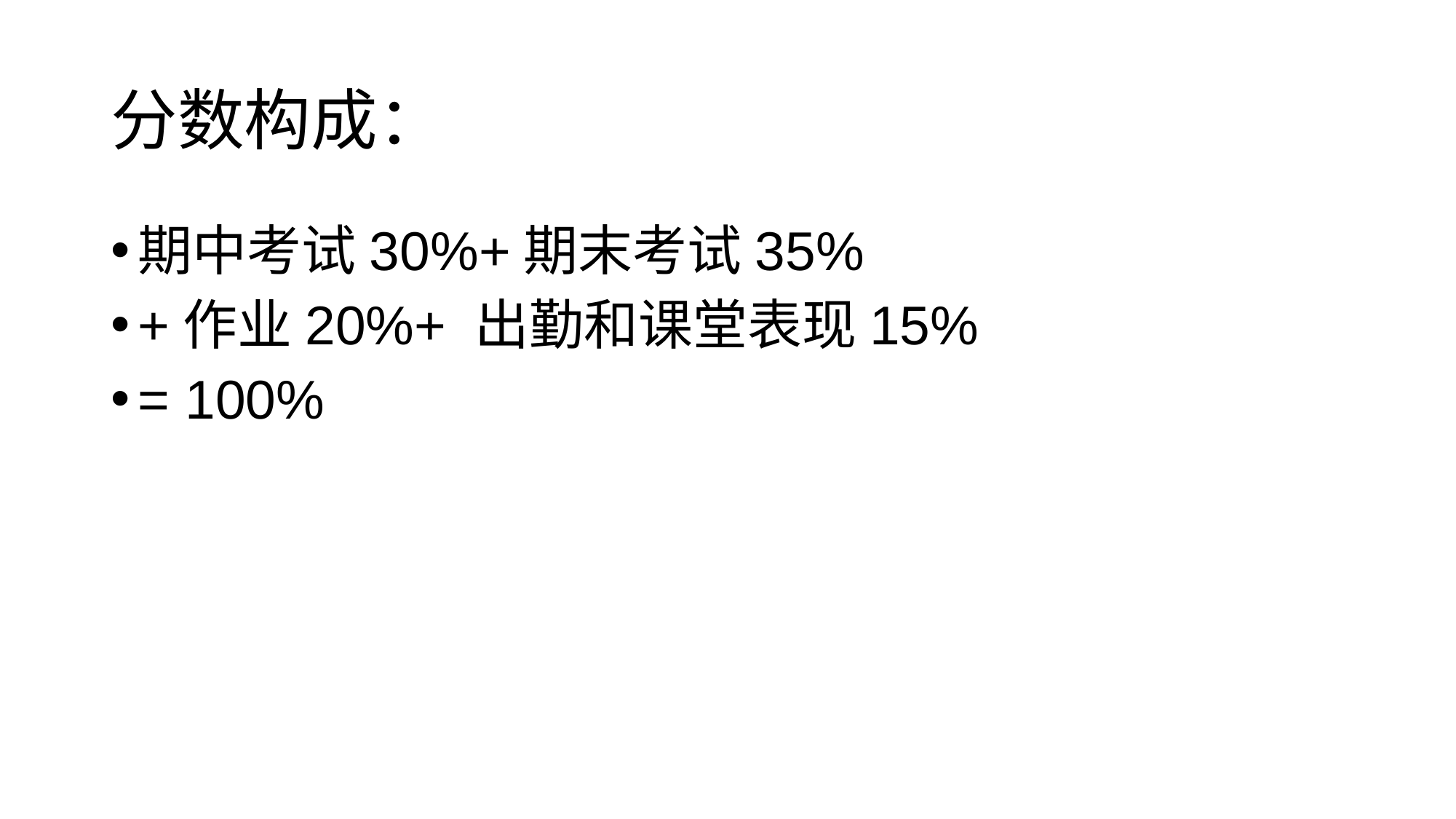

# 分数构成：
期中考试30%+期末考试35%
+作业20%+ 出勤和课堂表现15%
= 100%